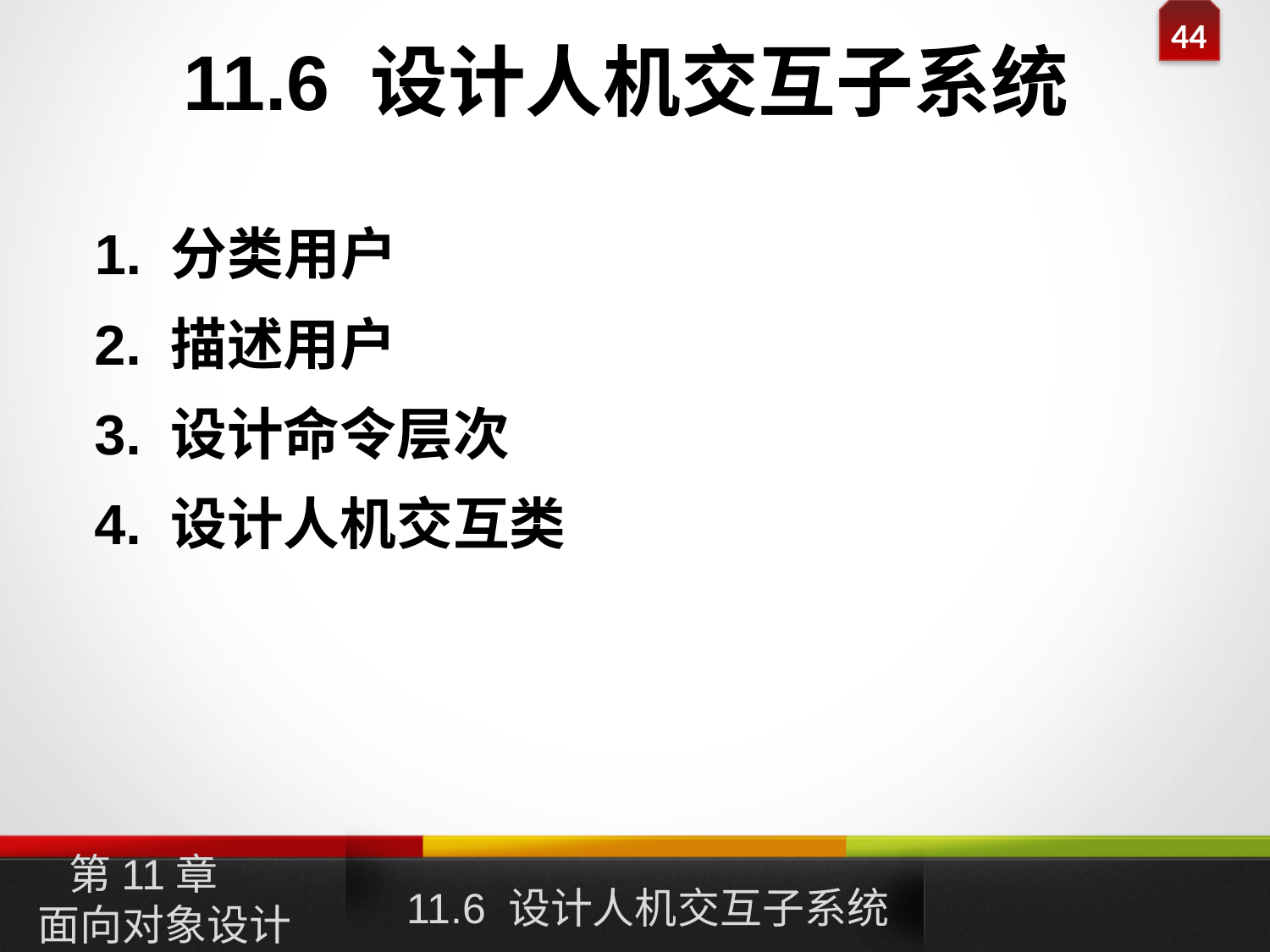

# 11.6 设计人机交互子系统
1. 分类用户
2. 描述用户
3. 设计命令层次
4. 设计人机交互类
11.6 设计人机交互子系统